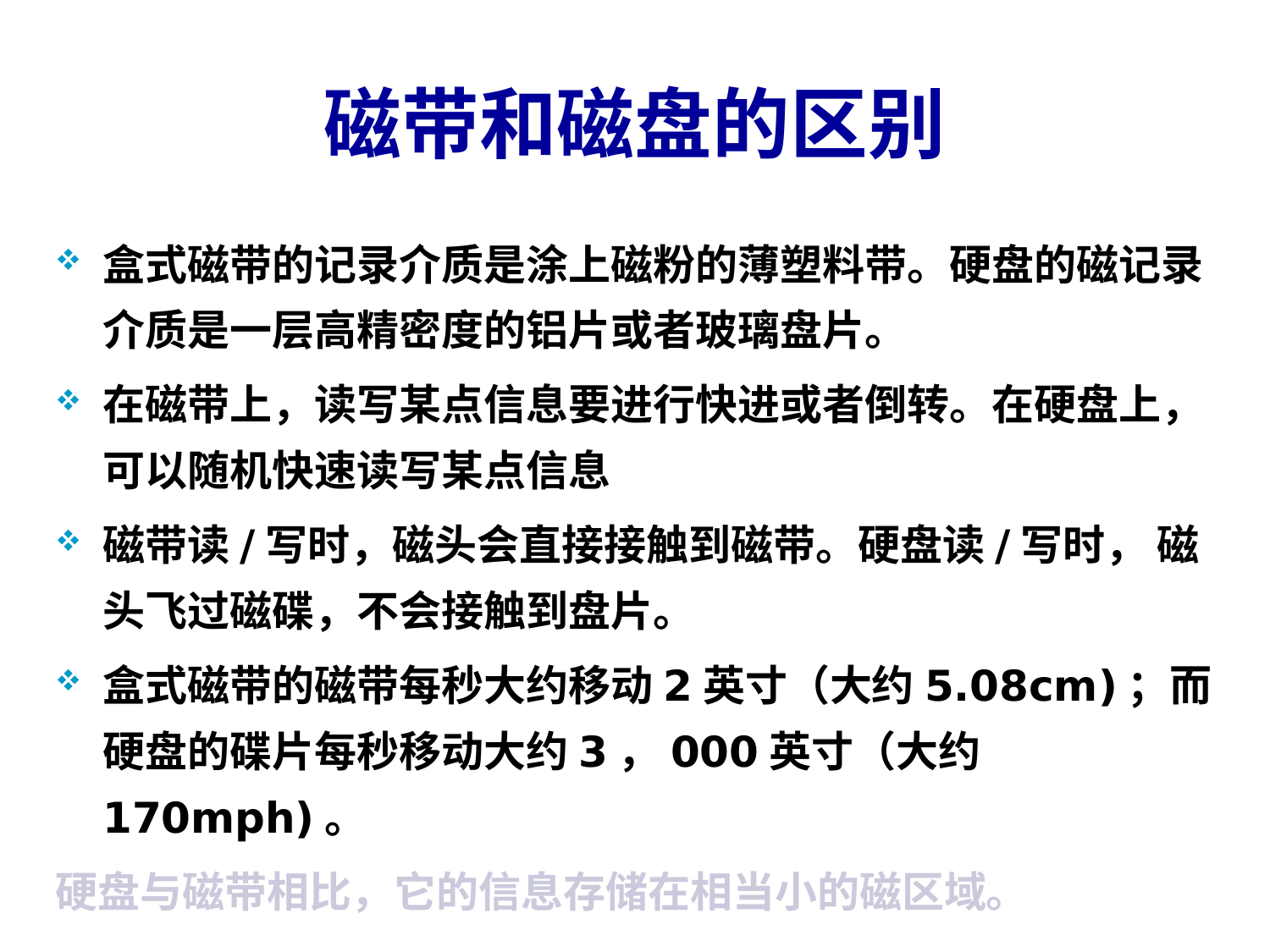

# 磁带和磁盘的区别
盒式磁带的记录介质是涂上磁粉的薄塑料带。硬盘的磁记录介质是一层高精密度的铝片或者玻璃盘片。
在磁带上，读写某点信息要进行快进或者倒转。在硬盘上，可以随机快速读写某点信息
磁带读/写时，磁头会直接接触到磁带。硬盘读/写时， 磁头飞过磁碟，不会接触到盘片。
盒式磁带的磁带每秒大约移动2英寸（大约5.08cm)；而硬盘的碟片每秒移动大约3，000英寸（大约170mph)。
硬盘与磁带相比，它的信息存储在相当小的磁区域。